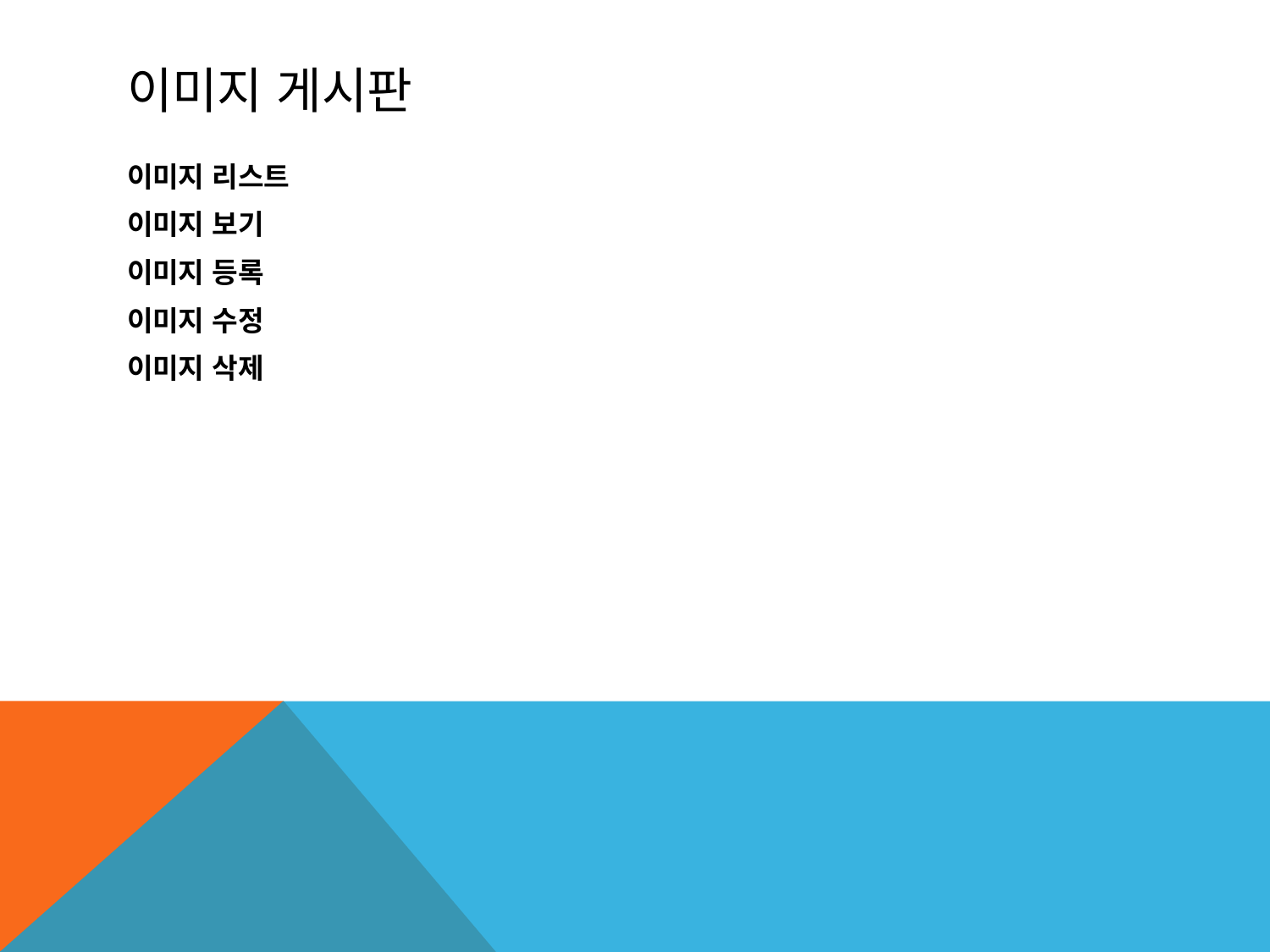

# 이미지 게시판
이미지 리스트
이미지 보기
이미지 등록
이미지 수정
이미지 삭제